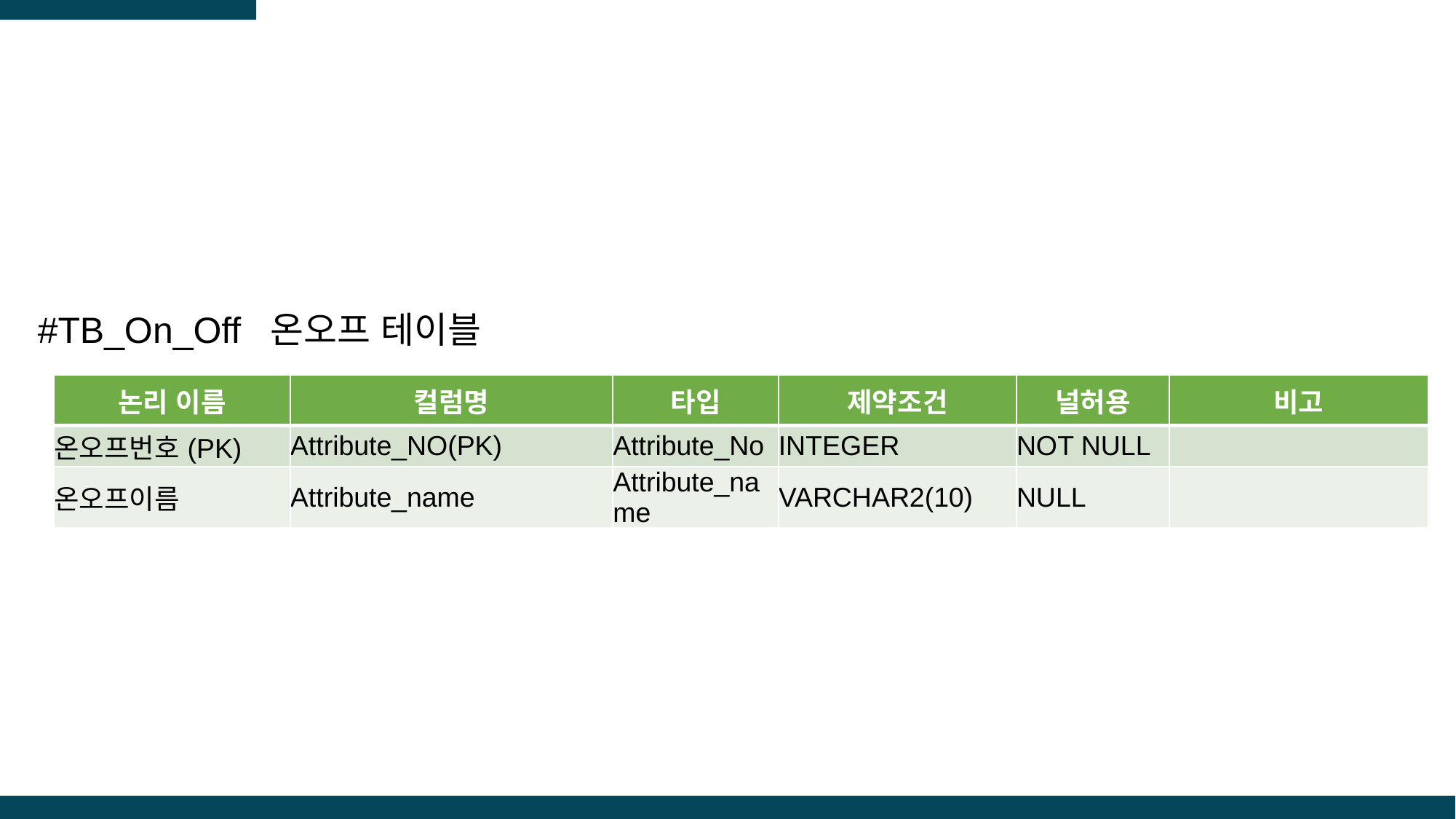

#TB_On_Off  온오프 테이블
| 논리 이름 | 컬럼명 | 타입 | 제약조건 | 널허용 | 비고 |
| --- | --- | --- | --- | --- | --- |
| 온오프번호(PK) | Attribute\_NO(PK) | Attribute\_No | INTEGER | NOT NULL |  |
| 온오프이름 | Attribute\_name | Attribute\_name | VARCHAR2(10) | NULL |  |